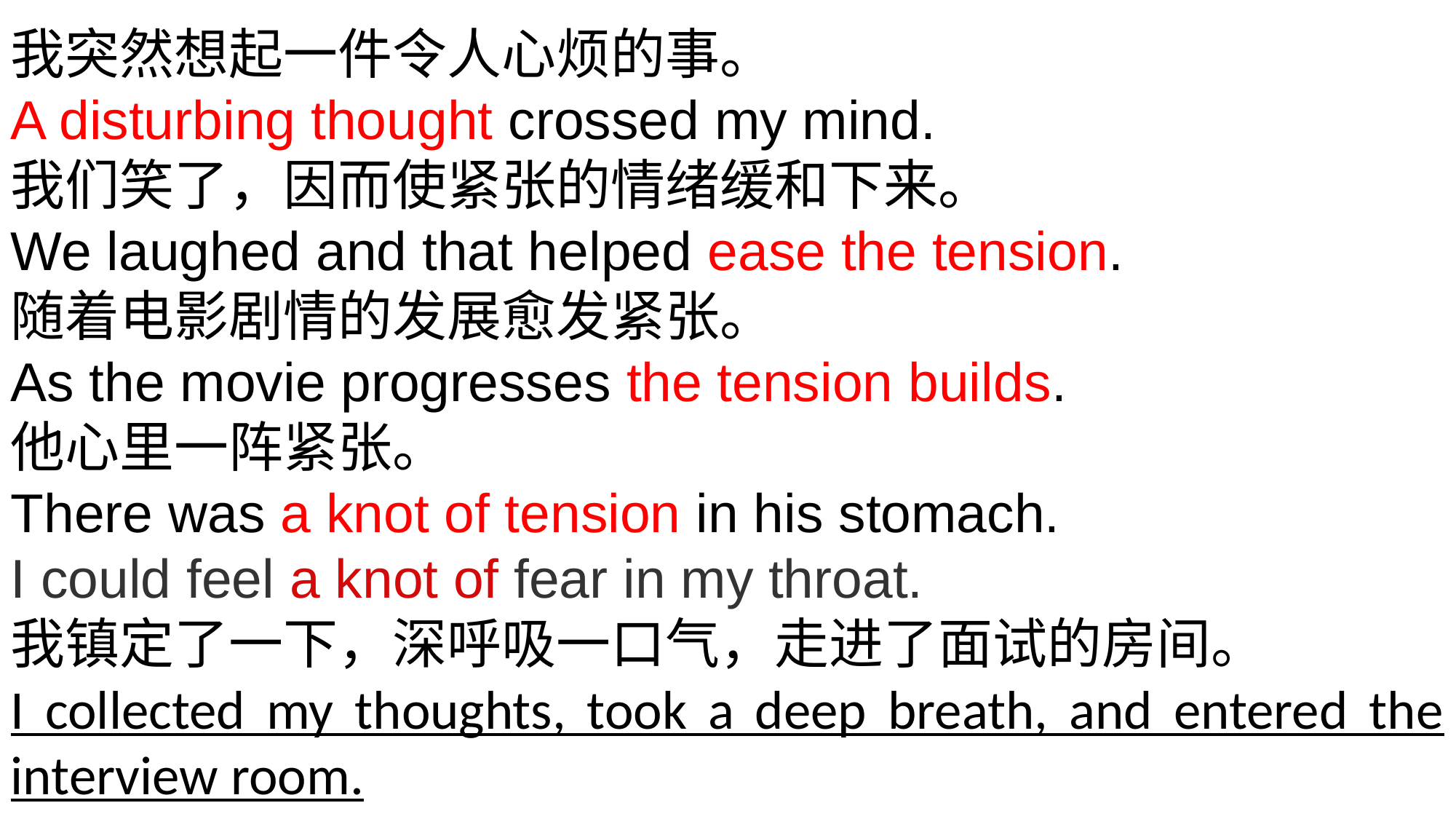

我突然想起一件令人心烦的事。
A disturbing thought crossed my mind.
我们笑了，因而使紧张的情绪缓和下来。
We laughed and that helped ease the tension.
随着电影剧情的发展愈发紧张。
As the movie progresses the tension builds.
他心里一阵紧张。
There was a knot of tension in his stomach.
I could feel a knot of fear in my throat.
我镇定了一下，深呼吸一口气，走进了面试的房间。
I collected my thoughts, took a deep breath, and entered the interview room.